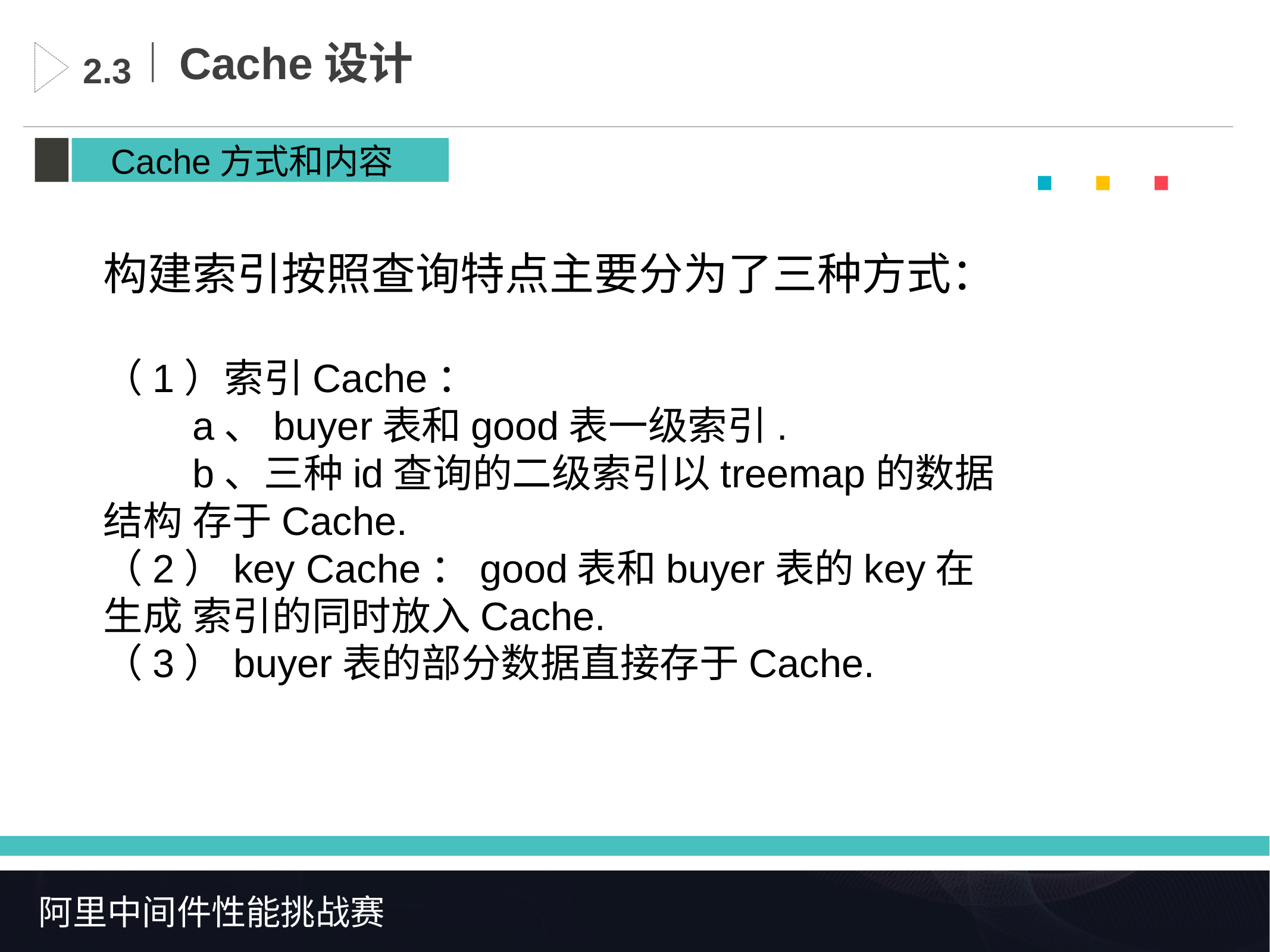

Cache设计

2.3

· · ·

Cache方式和内容

构建索引按照查询特点主要分为了三种方式：

（1）索引Cache：
	a、buyer表和good表一级索引.
	b、三种id查询的二级索引以treemap的数据结构	存于Cache.
（2）key Cache：good表和buyer表的key在生成	索引的同时放入Cache.
（3）buyer表的部分数据直接存于Cache.